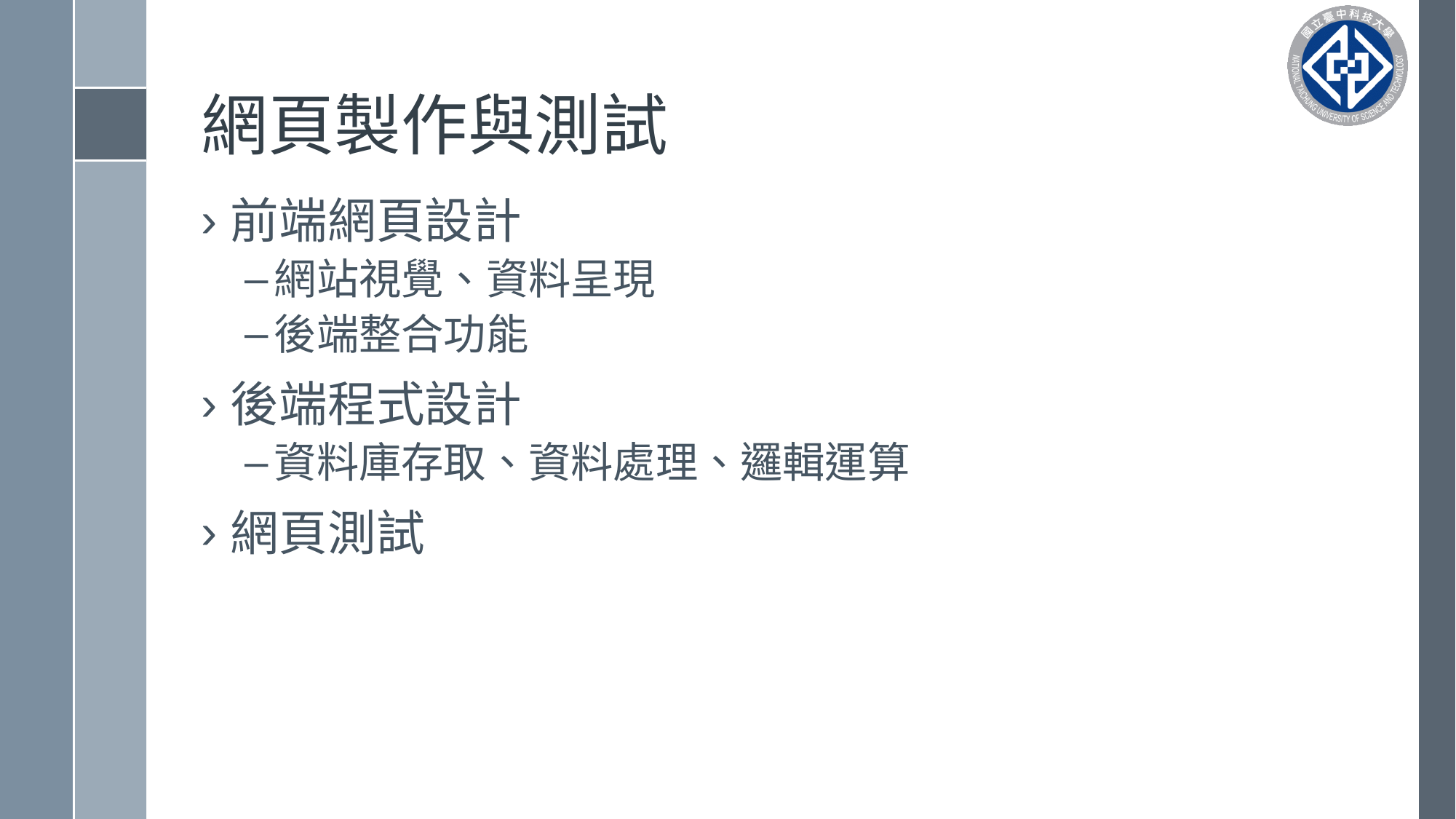

# 網頁製作與測試
前端網頁設計
網站視覺、資料呈現
後端整合功能
後端程式設計
資料庫存取、資料處理、邏輯運算
網頁測試